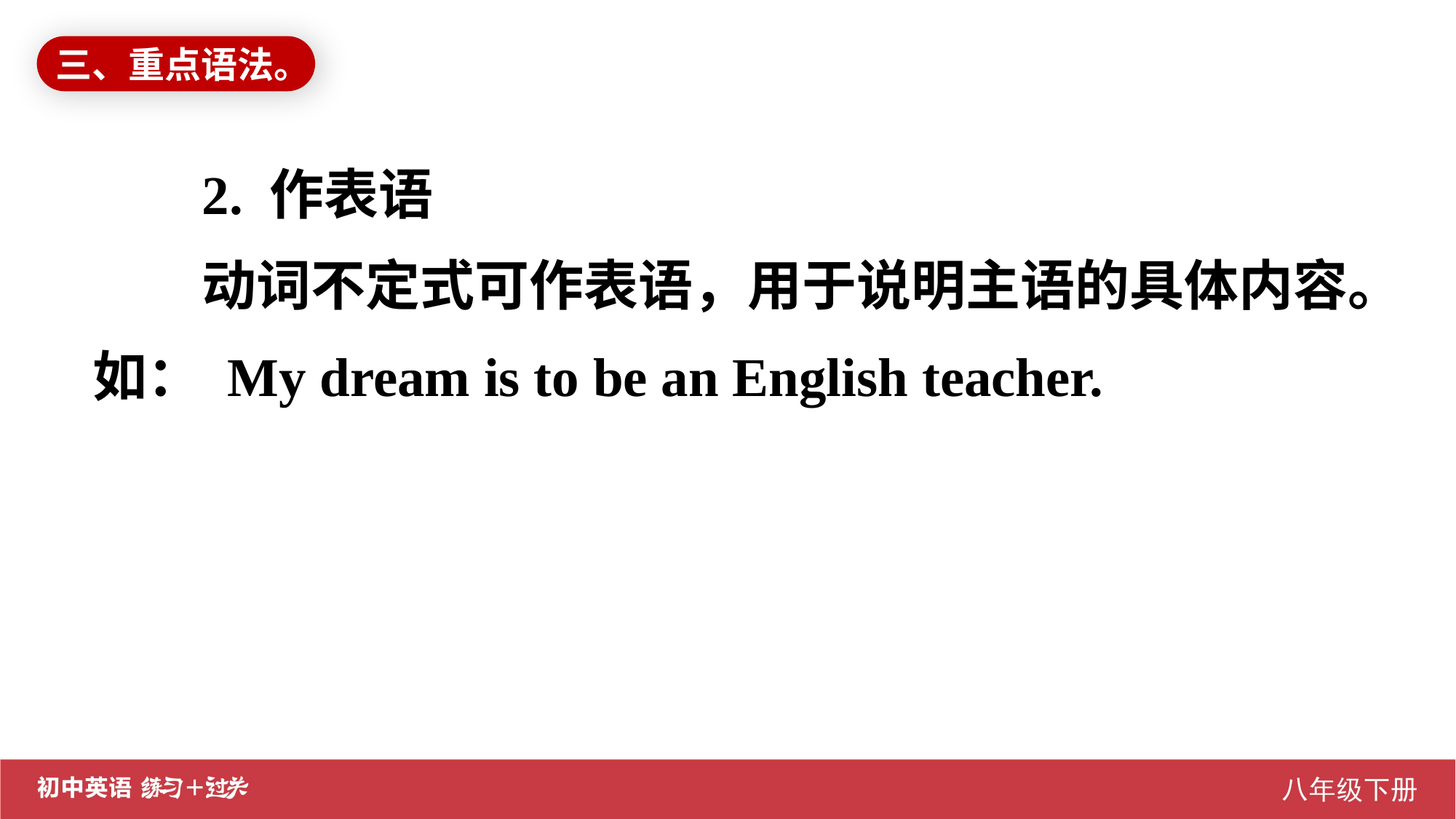

三、重点语法。
2. 作表语
动词不定式可作表语，用于说明主语的具体内容。如： My dream is to be an English teacher.